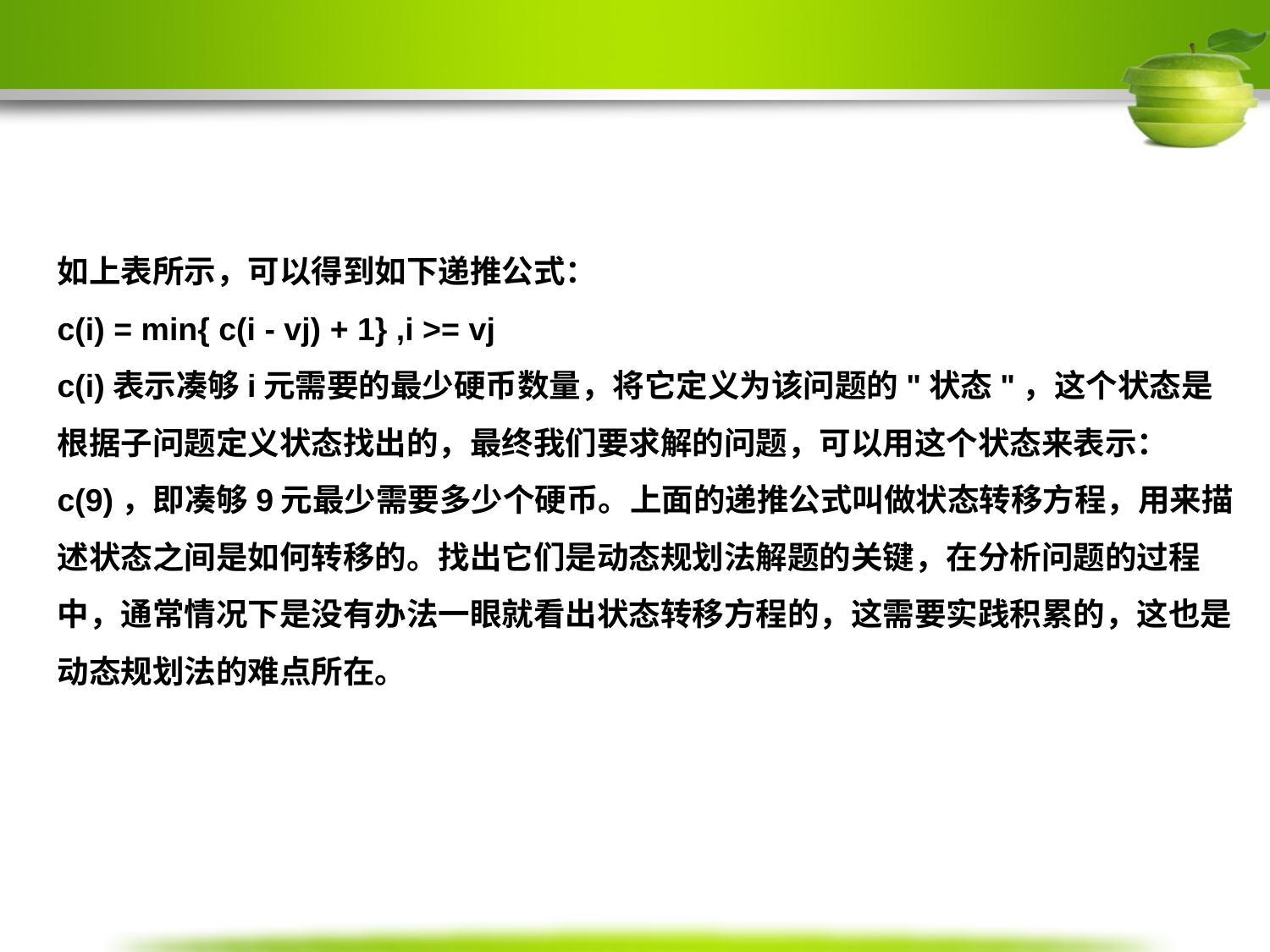

如上表所示，可以得到如下递推公式：
c(i) = min{ c(i - vj) + 1} ,i >= vj
c(i)表示凑够i元需要的最少硬币数量，将它定义为该问题的"状态"，这个状态是根据子问题定义状态找出的，最终我们要求解的问题，可以用这个状态来表示：c(9)，即凑够9元最少需要多少个硬币。上面的递推公式叫做状态转移方程，用来描述状态之间是如何转移的。找出它们是动态规划法解题的关键，在分析问题的过程中，通常情况下是没有办法一眼就看出状态转移方程的，这需要实践积累的，这也是动态规划法的难点所在。